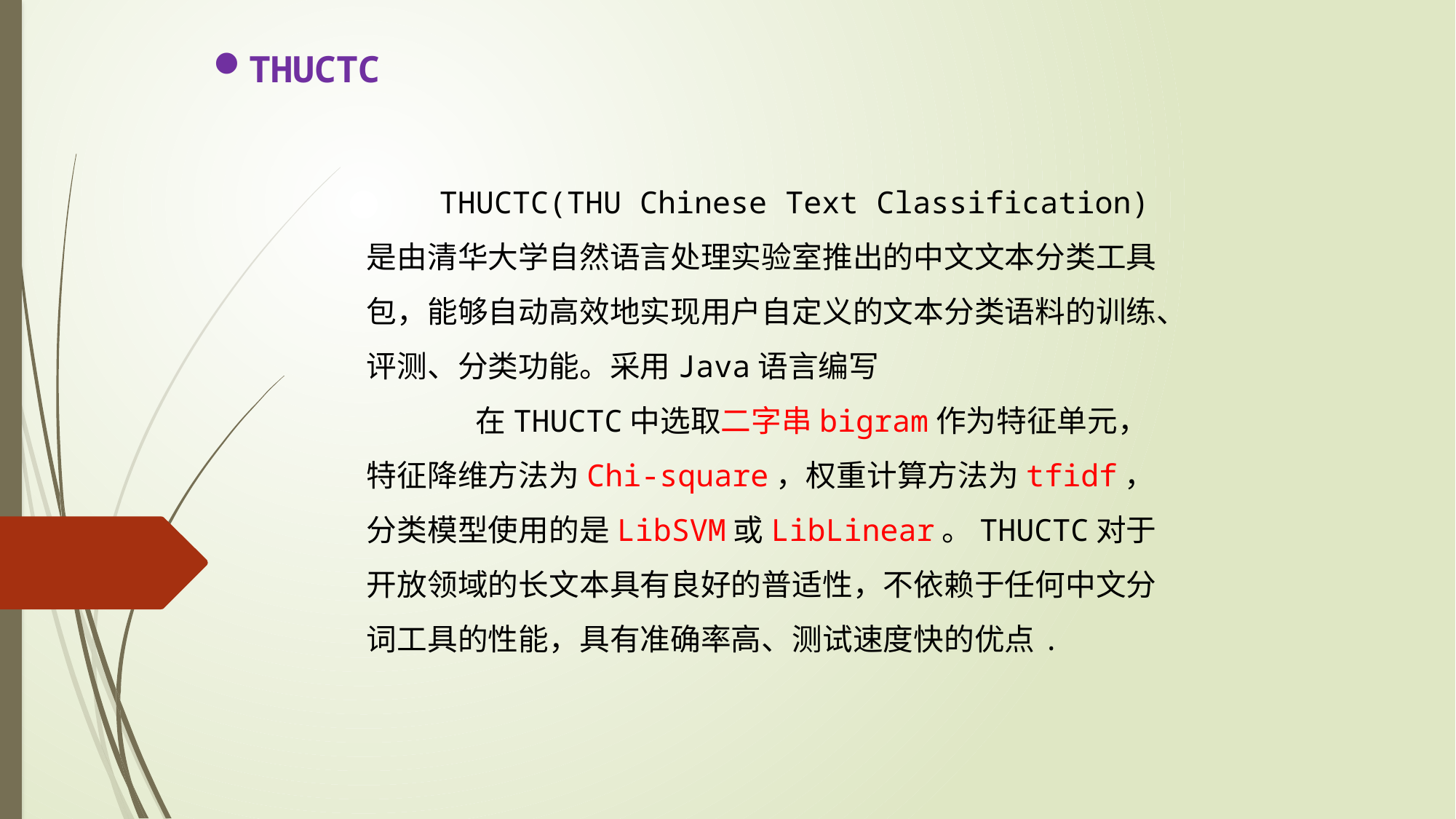

THUCTC

    THUCTC(THU Chinese Text Classification)是由清华大学自然语言处理实验室推出的中文文本分类工具包，能够自动高效地实现用户自定义的文本分类语料的训练、评测、分类功能。采用Java语言编写
	在THUCTC中选取二字串bigram作为特征单元，特征降维方法为Chi-square，权重计算方法为tfidf，分类模型使用的是LibSVM或LibLinear。THUCTC对于开放领域的长文本具有良好的普适性，不依赖于任何中文分词工具的性能，具有准确率高、测试速度快的优点.